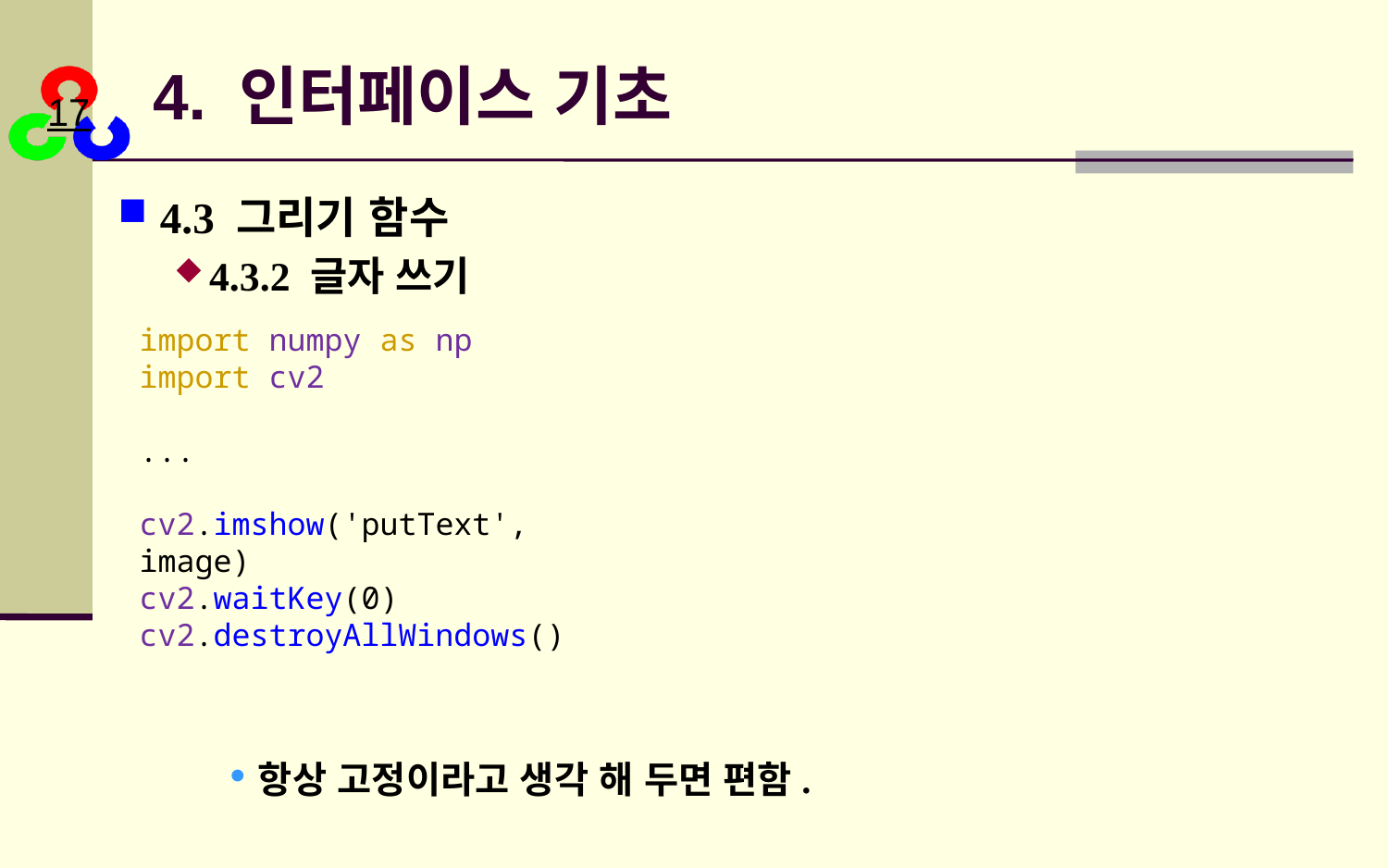

# 4. 인터페이스 기초
4.3 그리기 함수
4.3.2 글자 쓰기

항상 고정이라고 생각 해 두면 편함.
import numpy as np
import cv2

...
cv2.imshow('putText', image)
cv2.waitKey(0)
cv2.destroyAllWindows()